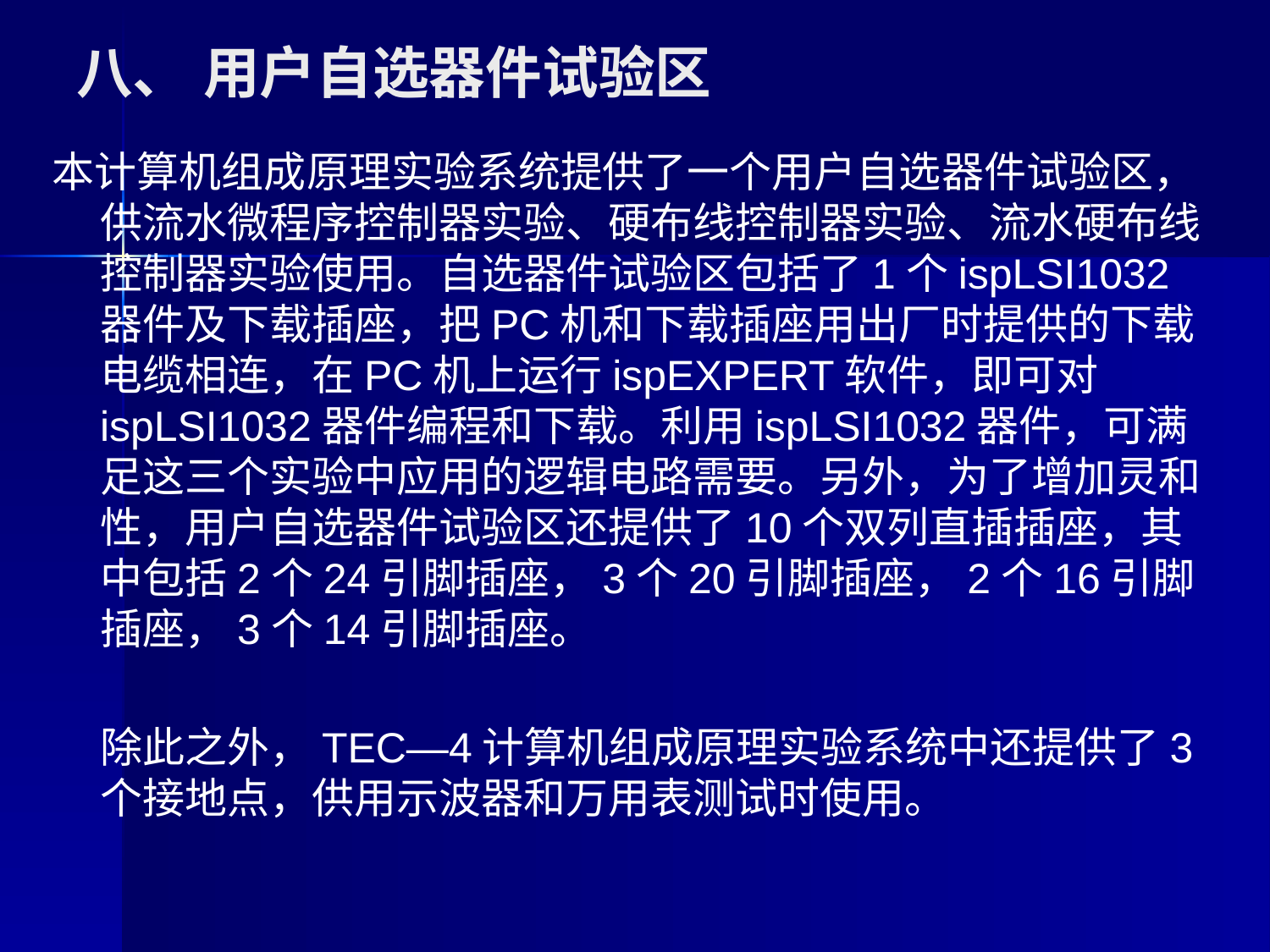

# 八、	用户自选器件试验区
本计算机组成原理实验系统提供了一个用户自选器件试验区，供流水微程序控制器实验、硬布线控制器实验、流水硬布线控制器实验使用。自选器件试验区包括了1个ispLSI1032器件及下载插座，把PC机和下载插座用出厂时提供的下载电缆相连，在PC机上运行ispEXPERT软件，即可对ispLSI1032器件编程和下载。利用ispLSI1032器件，可满足这三个实验中应用的逻辑电路需要。另外，为了增加灵和性，用户自选器件试验区还提供了10个双列直插插座，其中包括2个24引脚插座，3个20引脚插座，2个16引脚插座，3个14引脚插座。

	除此之外，TEC—4计算机组成原理实验系统中还提供了3个接地点，供用示波器和万用表测试时使用。